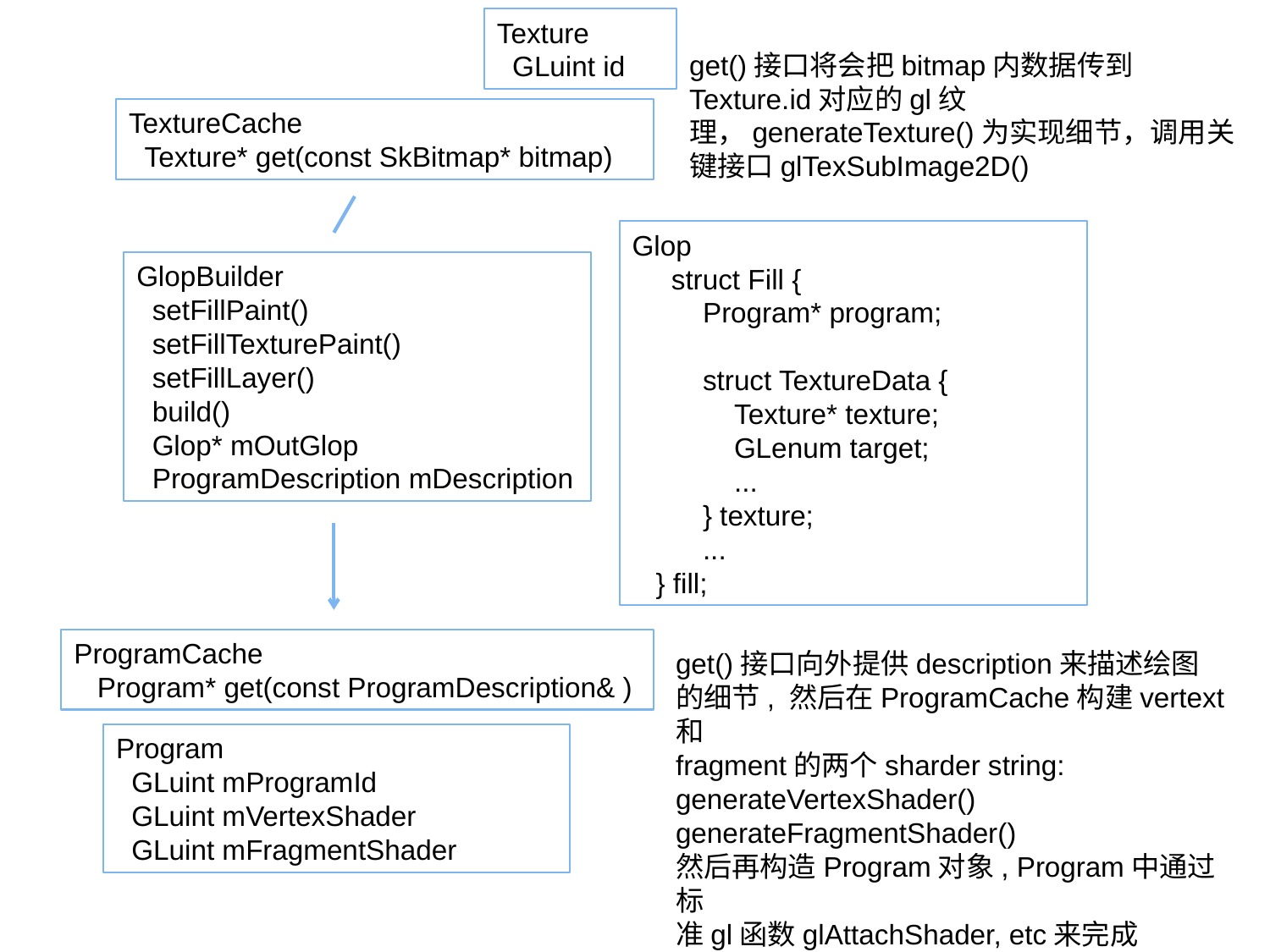

Texture
  GLuint id
get()接口将会把bitmap内数据传到Texture.id对应的gl纹理，generateTexture()为实现细节，调用关键接口glTexSubImage2D()
TextureCache
  Texture* get(const SkBitmap* bitmap)
Glop
     struct Fill {
         Program* program;

         struct TextureData {
             Texture* texture;
             GLenum target;
             ...
         } texture;
         ...
   } fill;
GlopBuilder
  setFillPaint()
  setFillTexturePaint()
  setFillLayer()
  build()
  Glop* mOutGlop
  ProgramDescription mDescription
ProgramCache
   Program* get(const ProgramDescription& )
get()接口向外提供description来描述绘图
的细节, 然后在ProgramCache构建vertext和
fragment的两个sharder string:
generateVertexShader()
generateFragmentShader()
然后再构造Program对象, Program中通过标
准gl函数glAttachShader, etc来完成
Program
  GLuint mProgramId
  GLuint mVertexShader
  GLuint mFragmentShader